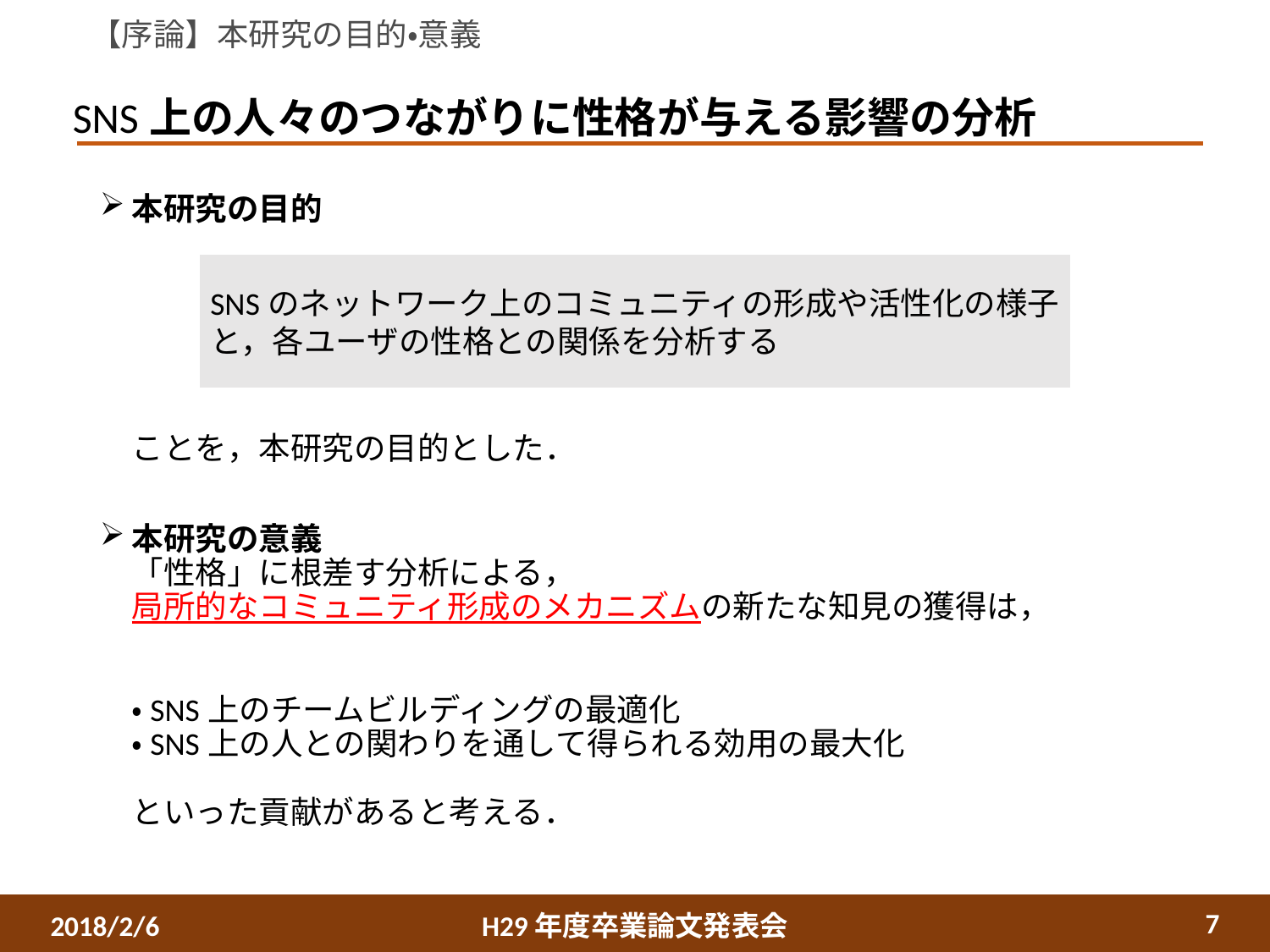

【序論】本研究の目的・意義
# SNS上の人々のつながりに性格が与える影響の分析
本研究の目的
ことを，本研究の目的とした．
本研究の意義
「性格」に根差す分析による，
局所的なコミュニティ形成のメカニズムの新たな知見の獲得は，
・SNS上のチームビルディングの最適化
・SNS上の人との関わりを通して得られる効用の最大化
といった貢献があると考える．
SNSのネットワーク上のコミュニティの形成や活性化の様子と，各ユーザの性格との関係を分析する
7
H29年度卒業論文発表会
2018/2/6